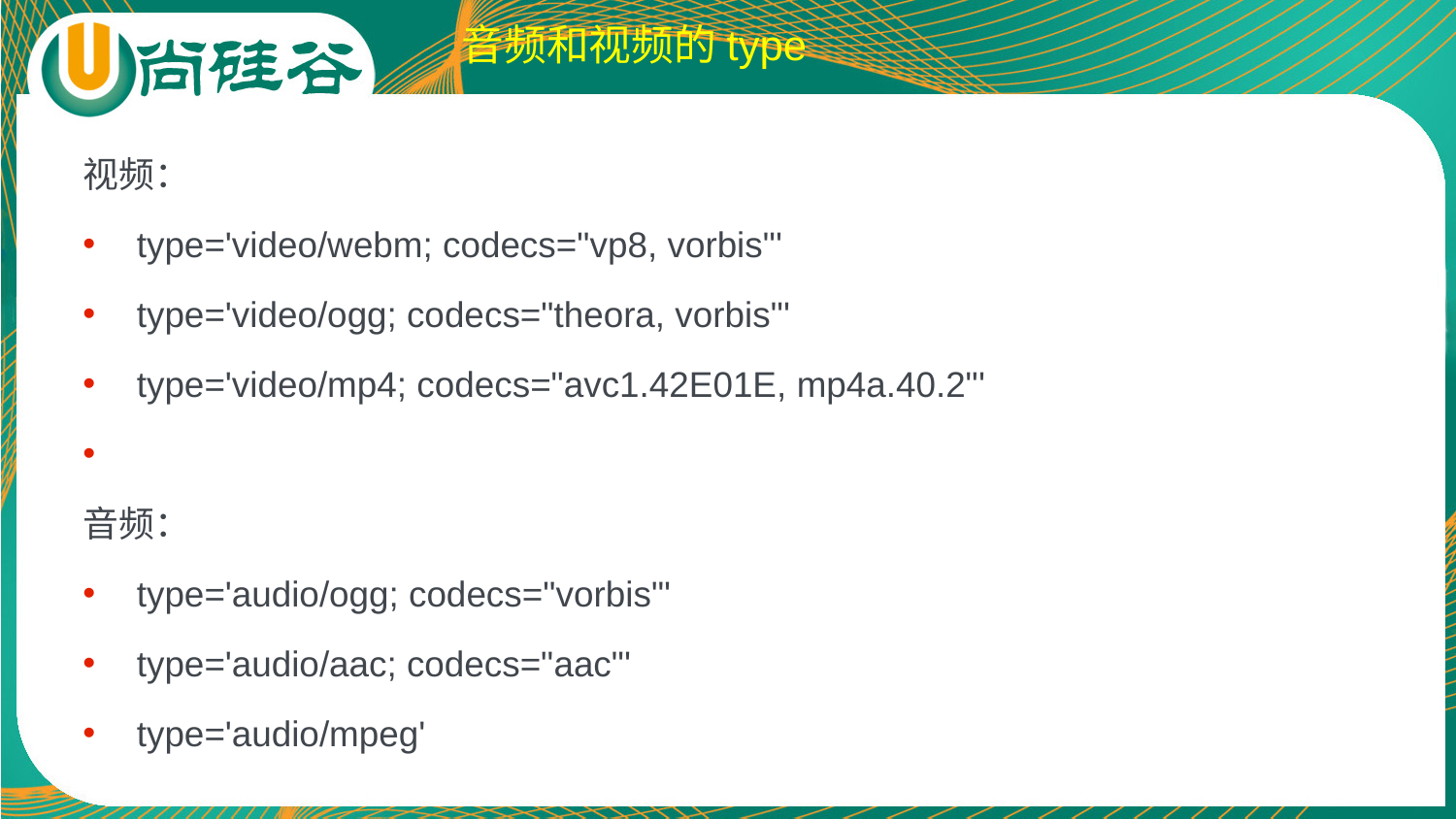

# 音频和视频的type
视频：
		type='video/webm; codecs="vp8, vorbis"'
		type='video/ogg; codecs="theora, vorbis"'
		type='video/mp4; codecs="avc1.42E01E, mp4a.40.2"'

音频：
		type='audio/ogg; codecs="vorbis"'
		type='audio/aac; codecs="aac"'
		type='audio/mpeg'